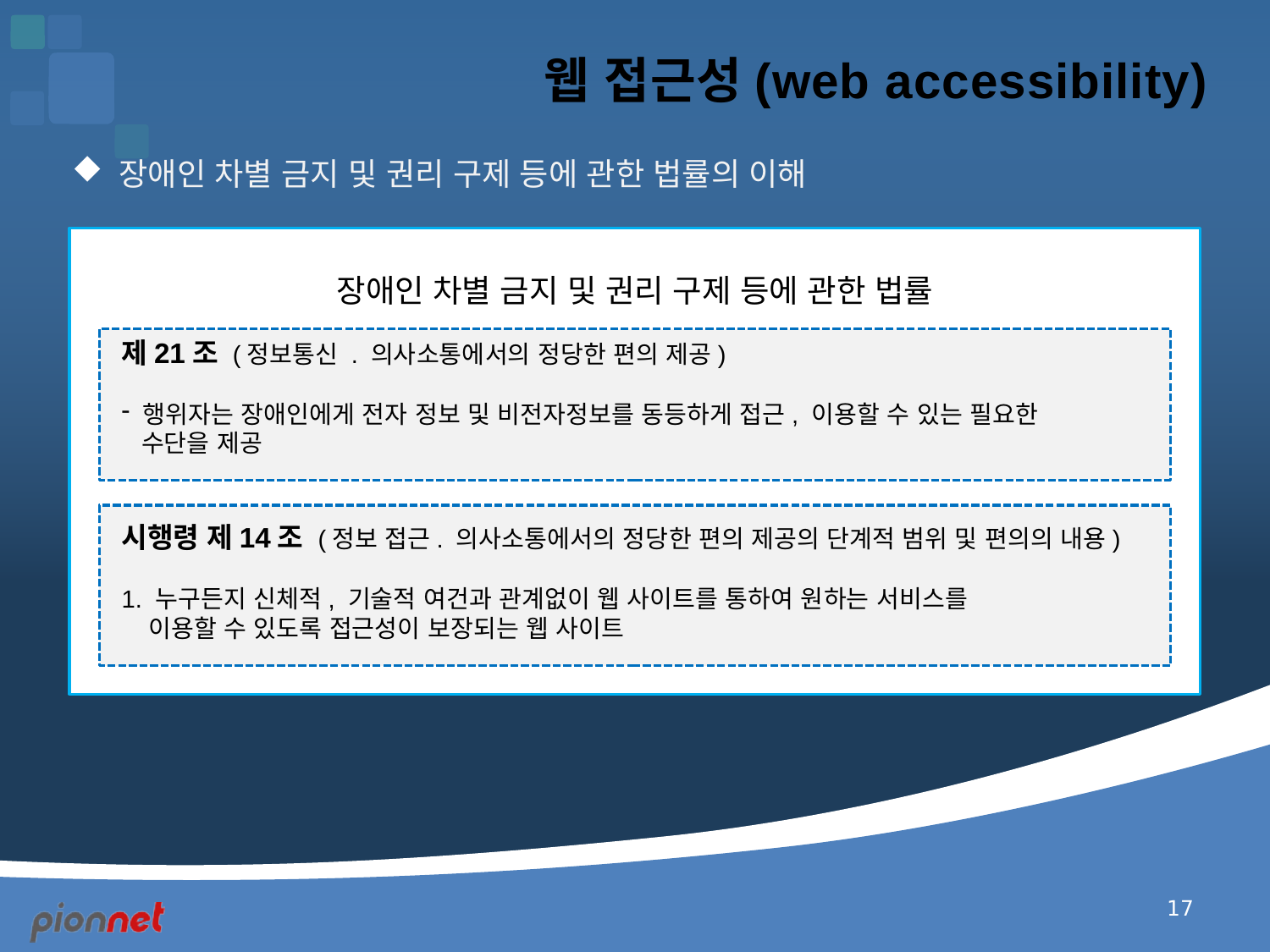

# 웹 접근성(web accessibility)
장애인 차별 금지 및 권리 구제 등에 관한 법률의 이해

장애인 차별 금지 및 권리 구제 등에 관한 법률

제21조 (정보통신 . 의사소통에서의 정당한 편의 제공)

 행위자는 장애인에게 전자 정보 및 비전자정보를 동등하게 접근, 이용할 수 있는 필요한
  수단을 제공

시행령 제14조 (정보 접근. 의사소통에서의 정당한 편의 제공의 단계적 범위 및 편의의 내용)

1. 누구든지 신체적, 기술적 여건과 관계없이 웹 사이트를 통하여 원하는 서비스를
   이용할 수 있도록 접근성이 보장되는 웹 사이트
17